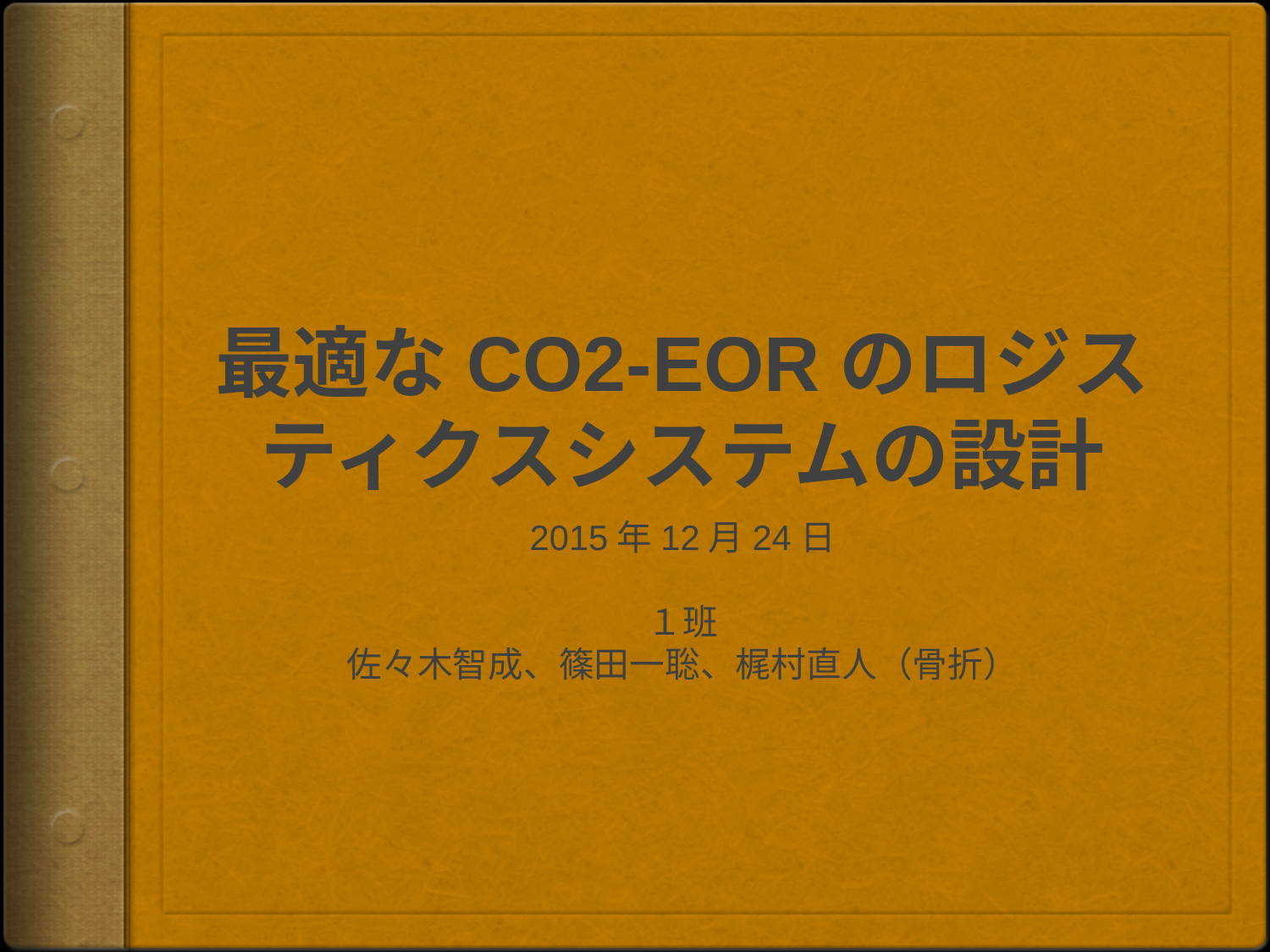

# 最適なCO2-EORのロジスティクスシステムの設計
2015年12月24日

１班
佐々木智成、篠田一聡、梶村直人（骨折）